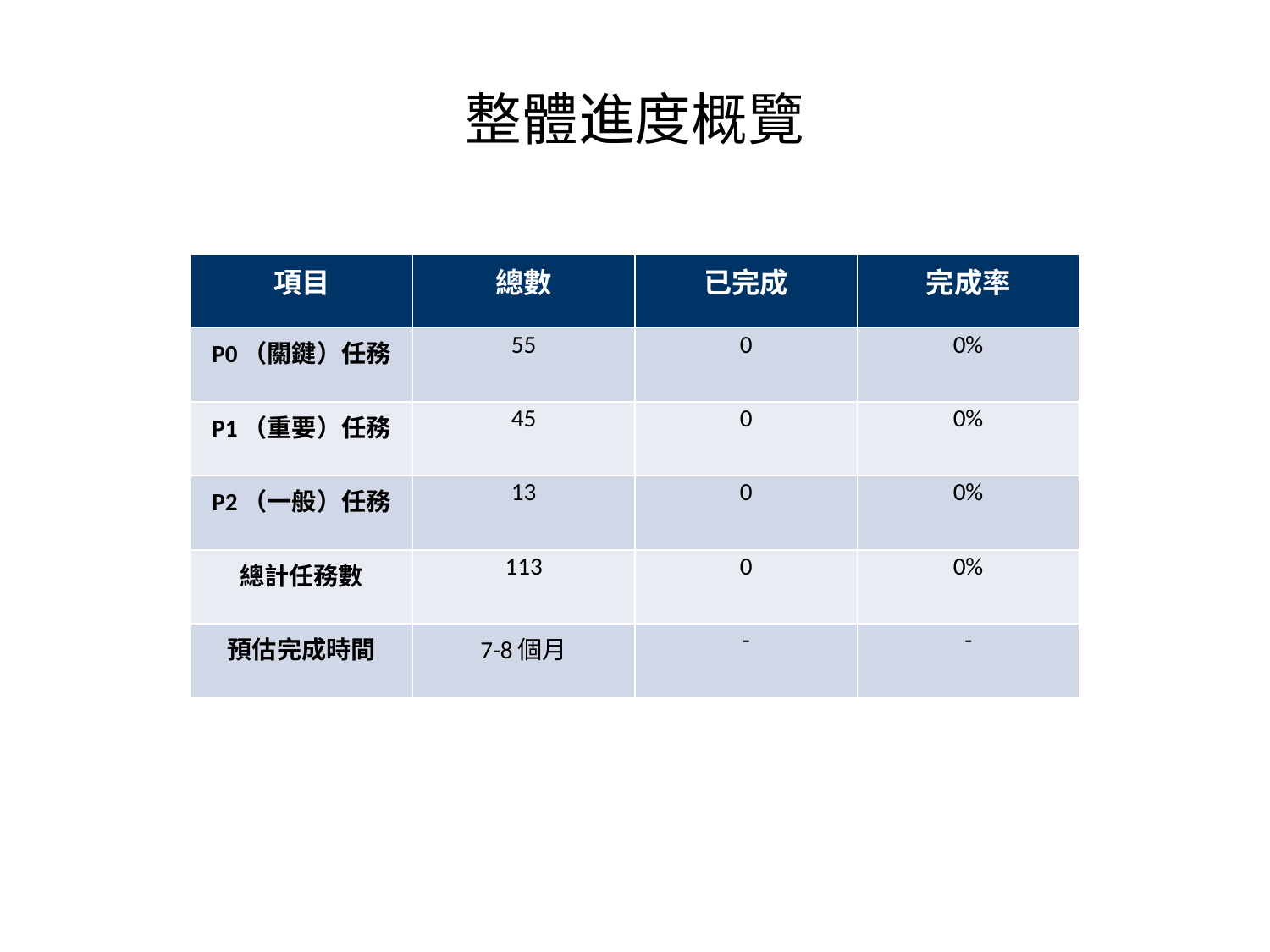

# 整體進度概覽
| 項目 | 總數 | 已完成 | 完成率 |
| --- | --- | --- | --- |
| P0（關鍵）任務 | 55 | 0 | 0% |
| P1（重要）任務 | 45 | 0 | 0% |
| P2（一般）任務 | 13 | 0 | 0% |
| 總計任務數 | 113 | 0 | 0% |
| 預估完成時間 | 7-8個月 | - | - |